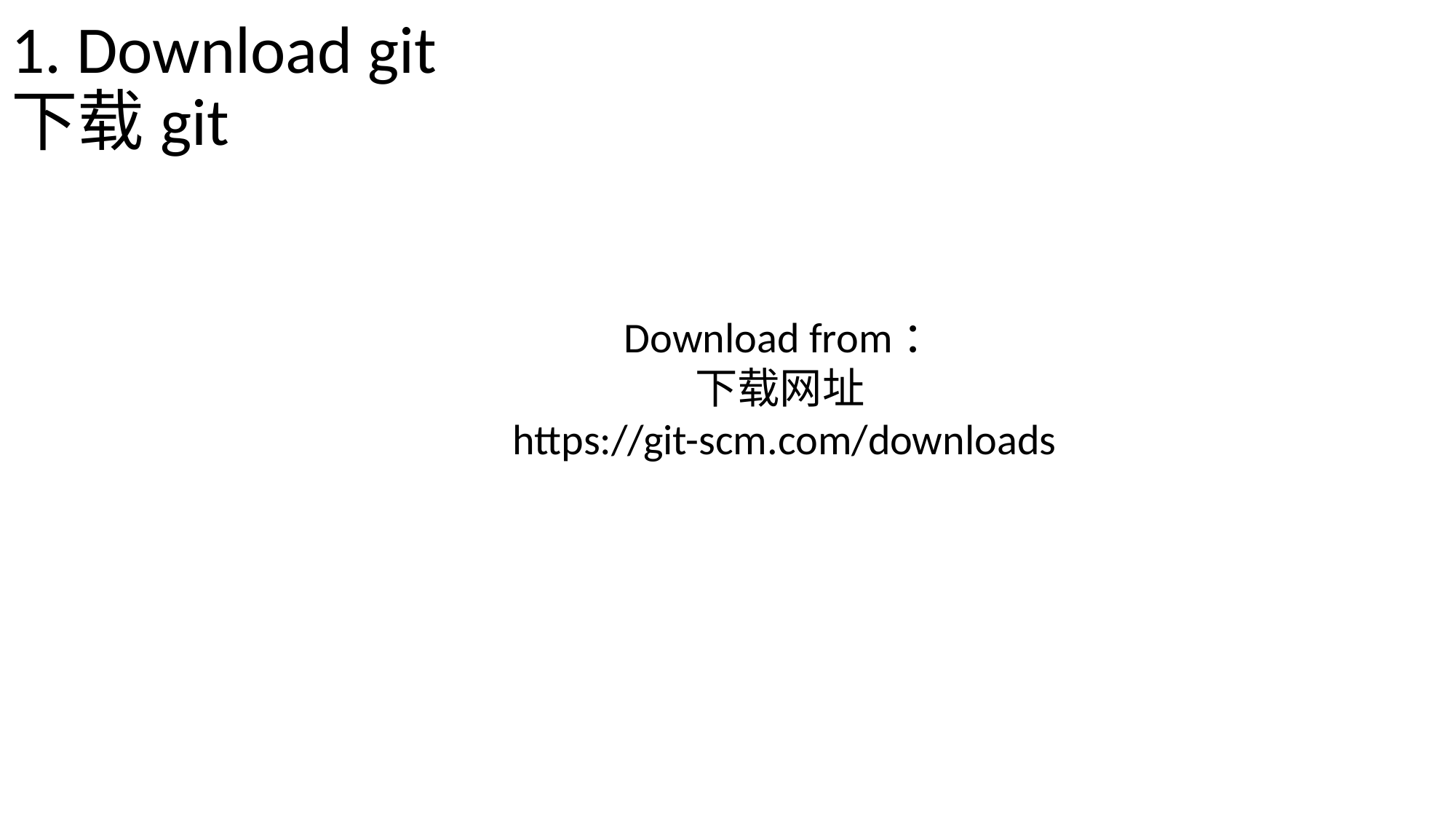

# 1. Download git 下载git
Download from：
下载网址
https://git-scm.com/downloads